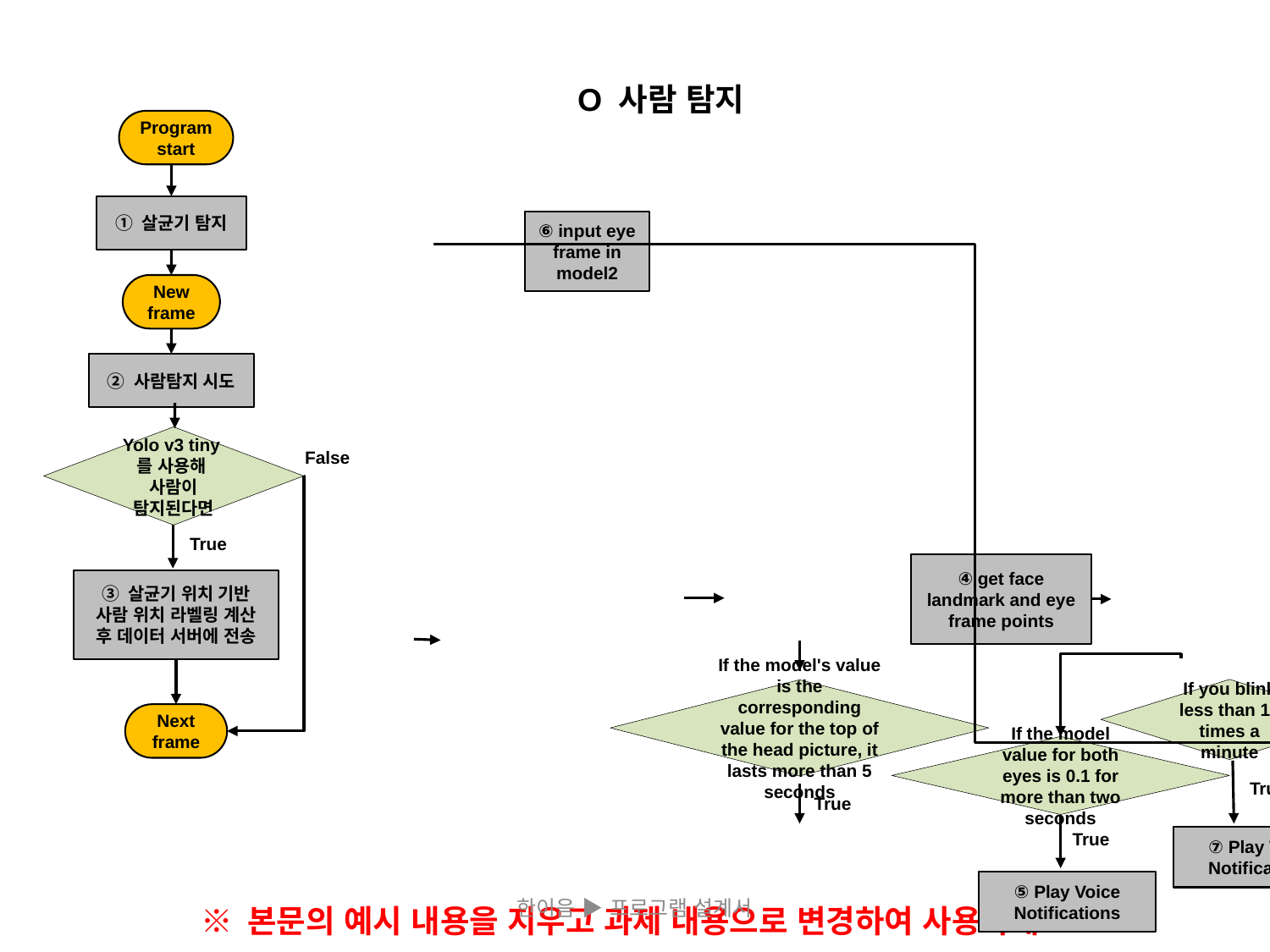

O 사람 탐지
Program start
① 살균기 탐지
⑥ input eye frame in model2
New frame
② 사람탐지 시도
Yolo v3 tiny를 사용해  사람이 탐지된다면
False
True
④ get face landmark and eye frame points
③ 살균기 위치 기반 사람 위치 라벨링 계산 후 데이터 서버에 전송
If you blink less than 15 times a minute
If the model's value is the corresponding value for the top of the head picture, it lasts more than 5 seconds
Next frame
If the model value for both eyes is 0.1 for more than two seconds
True
True
True
⑦ Play Voice Notifications
⑤ Play Voice Notifications
한이음 ▶ 프로그램 설계서